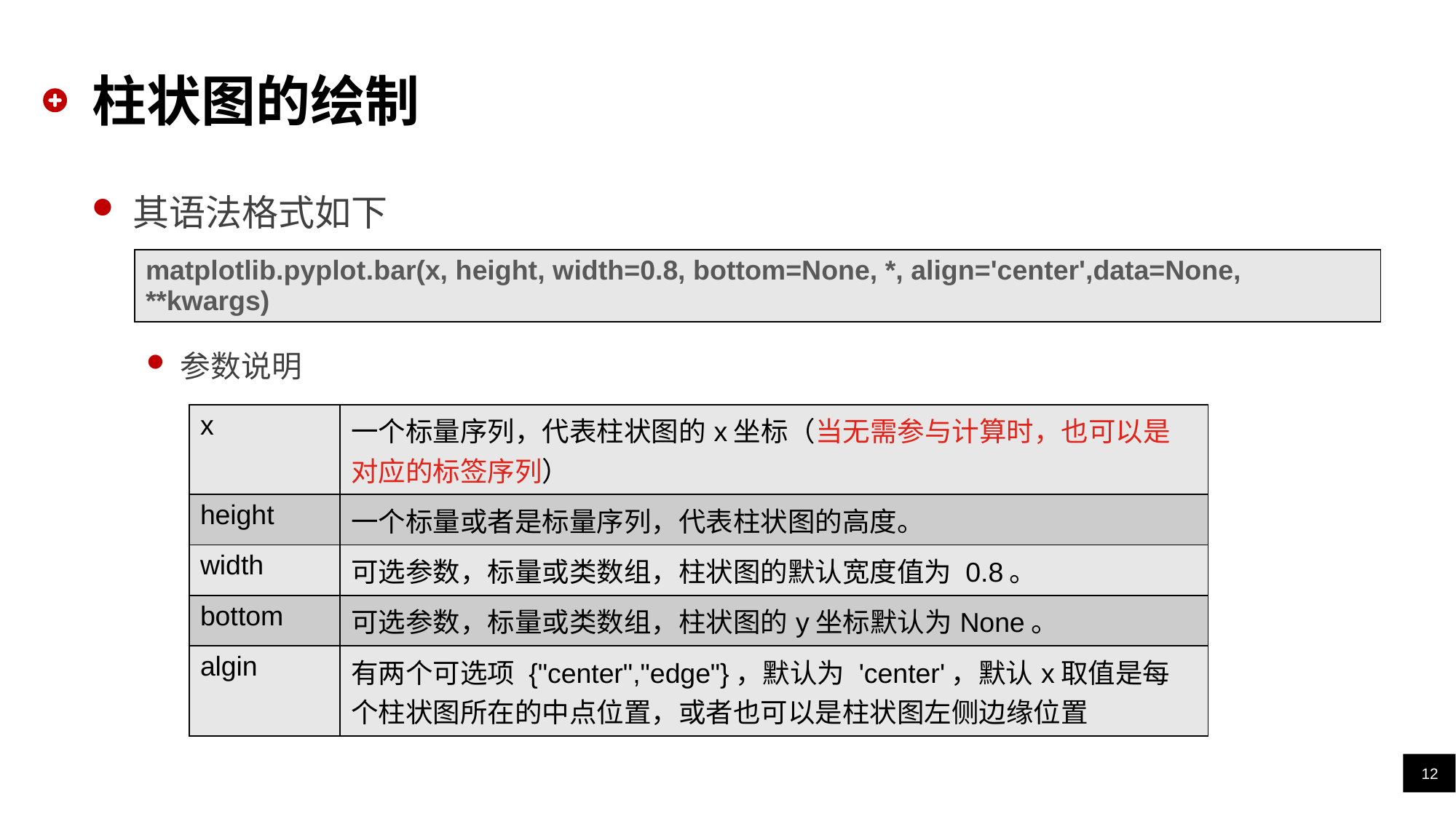

# 柱状图的绘制
其语法格式如下

参数说明
| matplotlib.pyplot.bar(x, height, width=0.8, bottom=None, \*, align='center',data=None, \*\*kwargs) |
| --- |
| x | 一个标量序列，代表柱状图的x坐标（当无需参与计算时，也可以是对应的标签序列） |
| --- | --- |
| height | 一个标量或者是标量序列，代表柱状图的高度。 |
| width | 可选参数，标量或类数组，柱状图的默认宽度值为 0.8。 |
| bottom | 可选参数，标量或类数组，柱状图的y坐标默认为None。 |
| algin | 有两个可选项 {"center","edge"}，默认为 'center'，默认x取值是每个柱状图所在的中点位置，或者也可以是柱状图左侧边缘位置 |